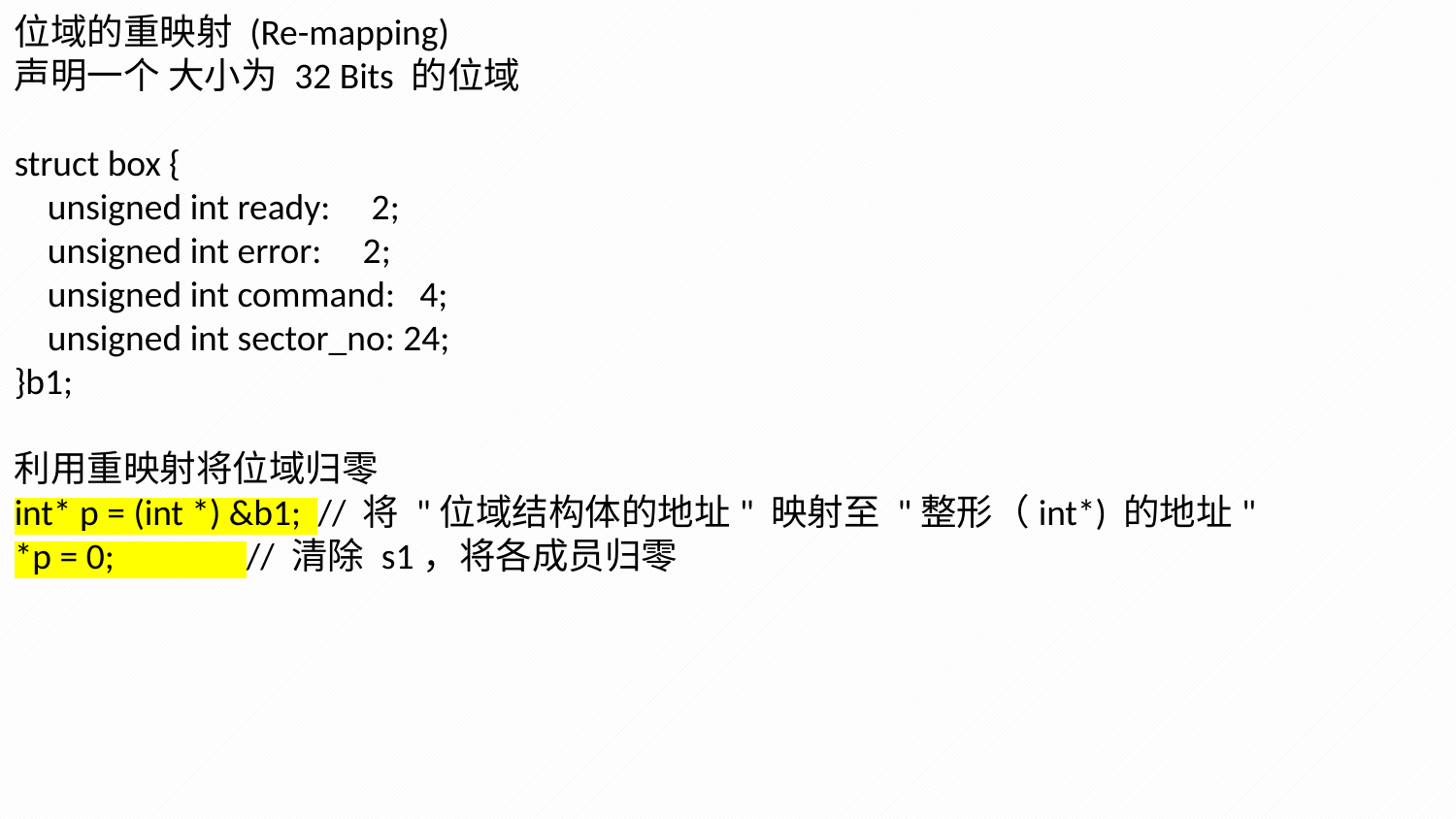

位域的重映射 (Re-mapping)
声明一个 大小为 32 Bits 的位域

struct box {
    unsigned int ready:     2;
    unsigned int error:     2;
    unsigned int command:   4;
    unsigned int sector_no: 24;
}b1;

利用重映射将位域归零
int* p = (int *) &b1;  // 将 "位域结构体的地址" 映射至 "整形（int*) 的地址"
*p = 0;                // 清除 s1，将各成员归零